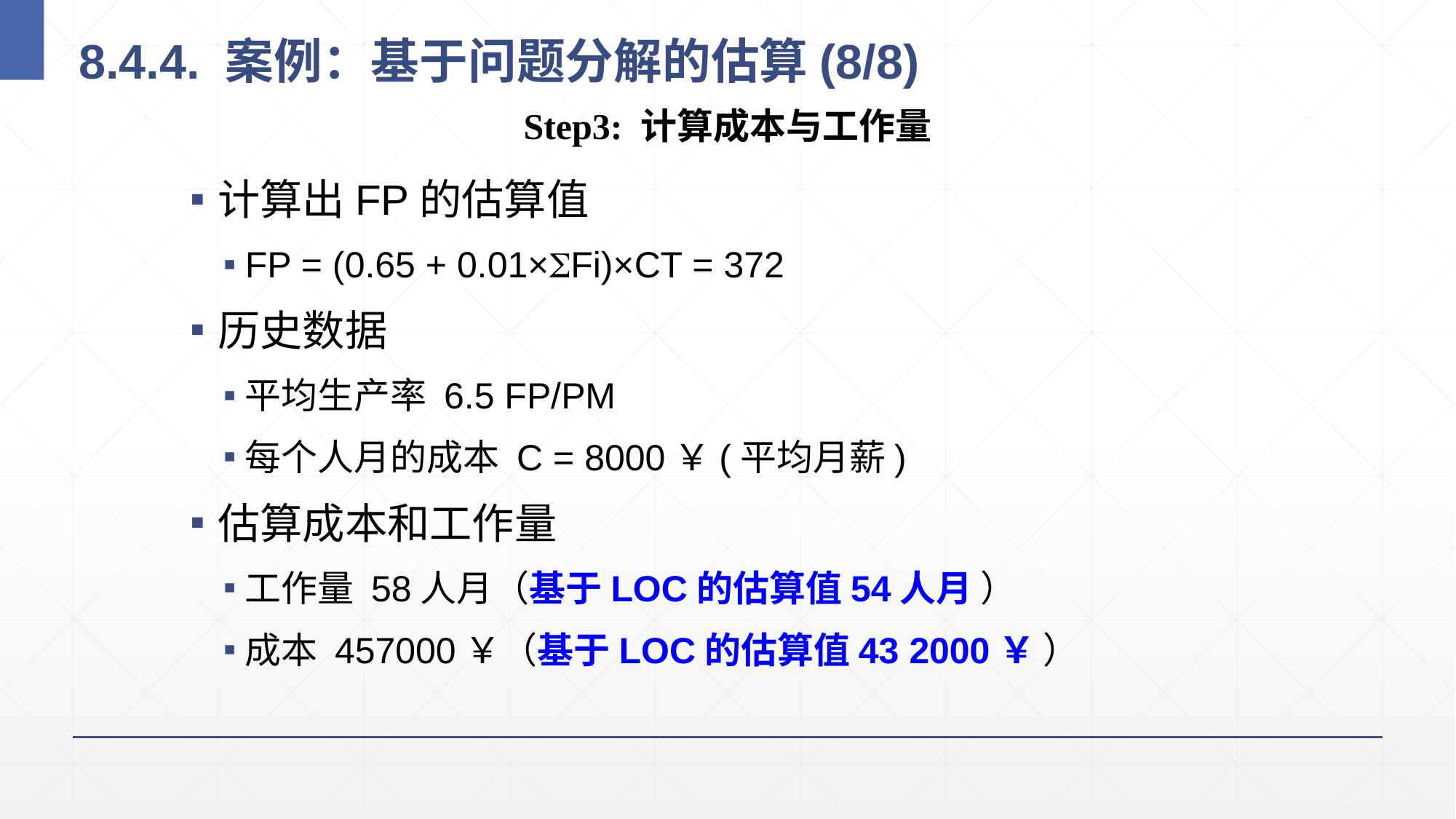

# 8.4.4. 案例：基于问题分解的估算(8/8)
Step3: 计算成本与工作量
计算出FP的估算值
FP = (0.65 + 0.01×ΣFi)×CT = 372
历史数据
平均生产率 6.5 FP/PM
每个人月的成本 C = 8000￥(平均月薪)
估算成本和工作量
工作量 58人月（基于LOC的估算值54人月 ）
成本 457000￥（基于LOC的估算值43 2000￥ ）